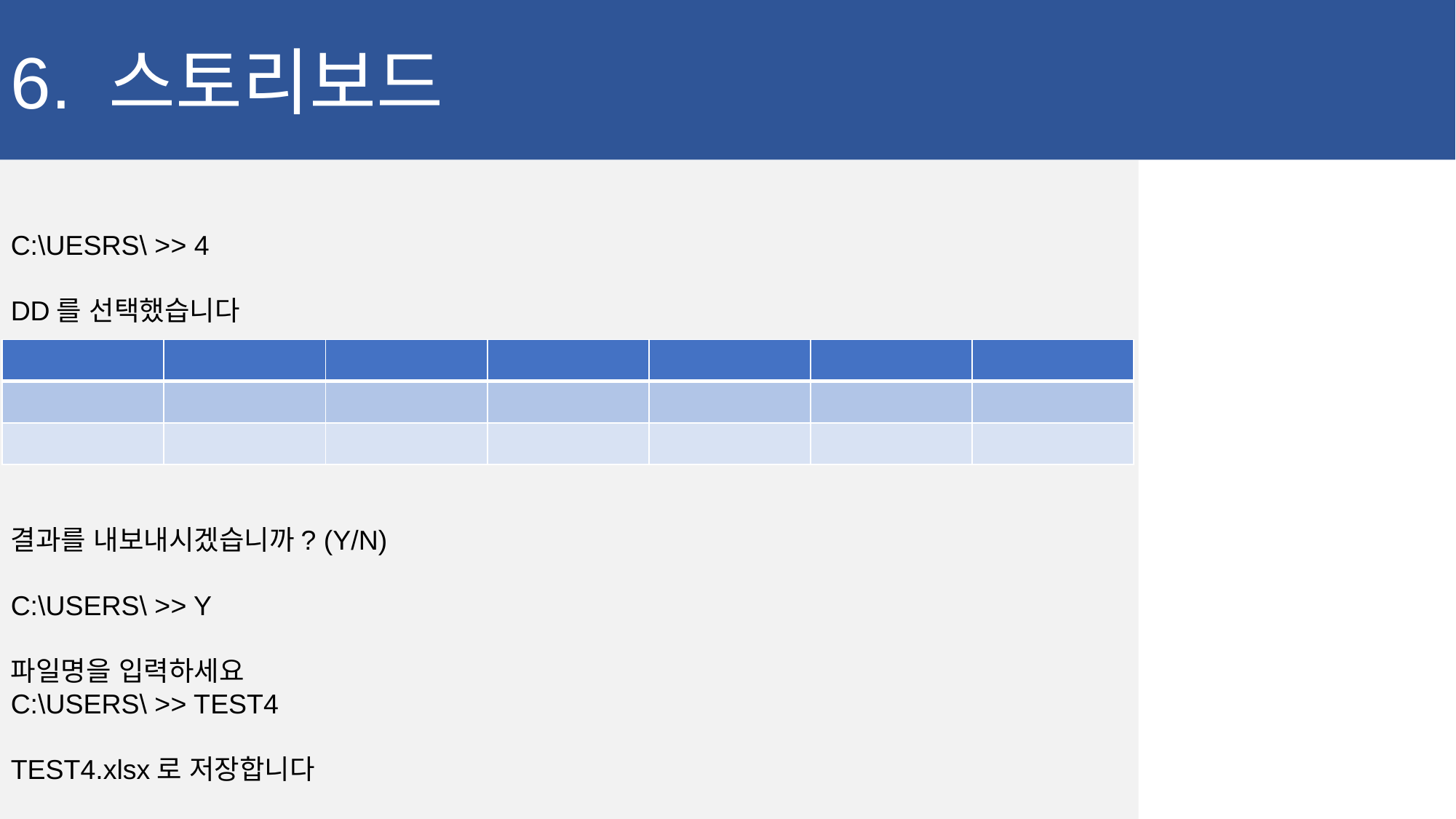

6. 스토리보드

C:\UESRS\ >> 4

DD를 선택했습니다

결과를 내보내시겠습니까? (Y/N)

C:\USERS\ >> Y

파일명을 입력하세요
C:\USERS\ >> TEST4

TEST4.xlsx로 저장합니다
|  |  |  |  |  |  |  |
| --- | --- | --- | --- | --- | --- | --- |
|  |  |  |  |  |  |  |
|  |  |  |  |  |  |  |